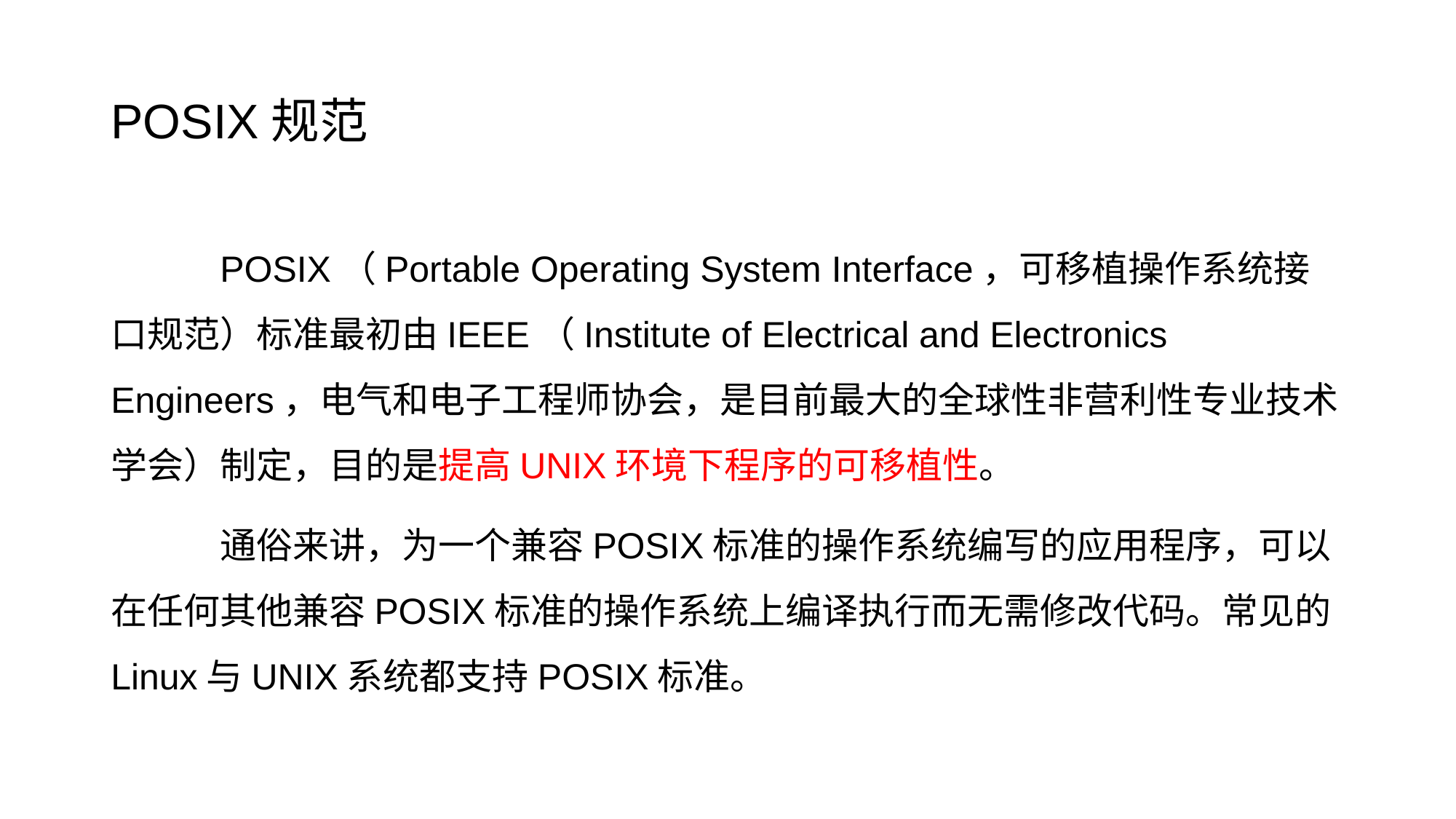

# POSIX规范
	POSIX（Portable Operating System Interface，可移植操作系统接口规范）标准最初由IEEE（Institute of Electrical and Electronics Engineers，电气和电子工程师协会，是目前最大的全球性非营利性专业技术学会）制定，目的是提高UNIX环境下程序的可移植性。
	通俗来讲，为一个兼容POSIX标准的操作系统编写的应用程序，可以在任何其他兼容POSIX标准的操作系统上编译执行而无需修改代码。常见的Linux与UNIX系统都支持POSIX标准。